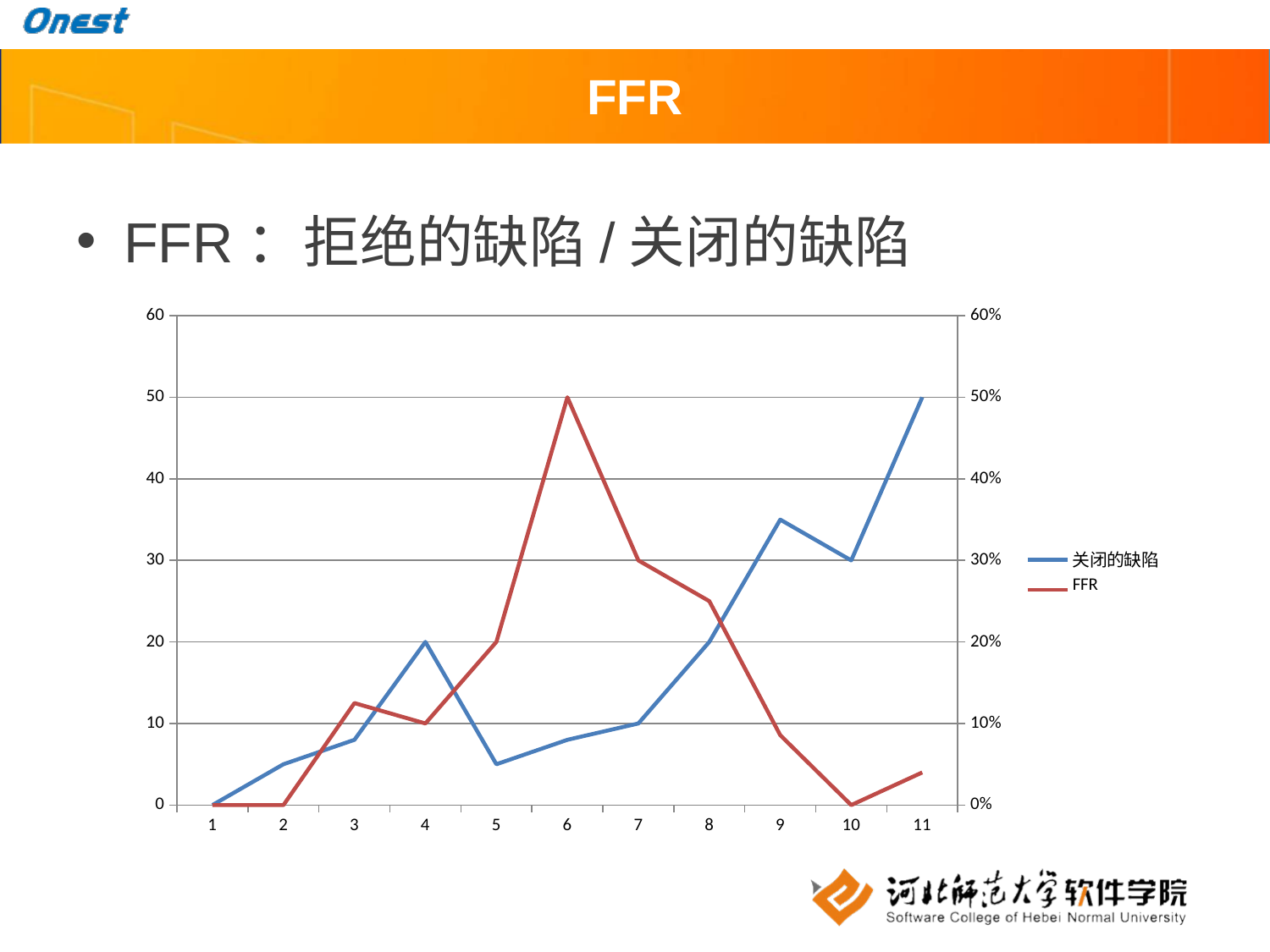

# FFR
FFR：拒绝的缺陷/关闭的缺陷

### Chart

| Category | 关闭的缺陷 | FFR |
|---|---|---|